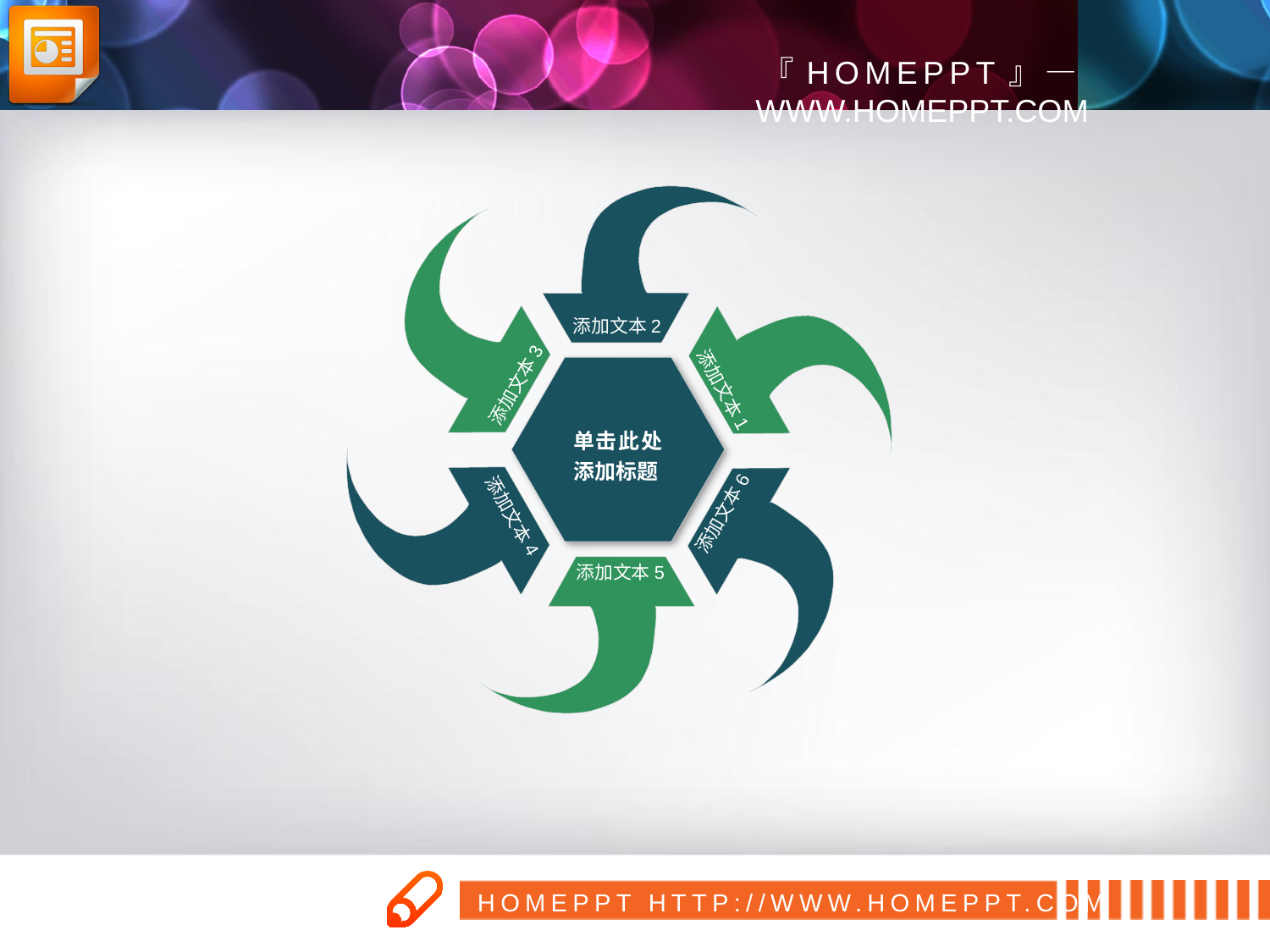

添加文本2

添加文本3
添加文本1

单击此处添加标题

添加文本6
添加文本4

添加文本5